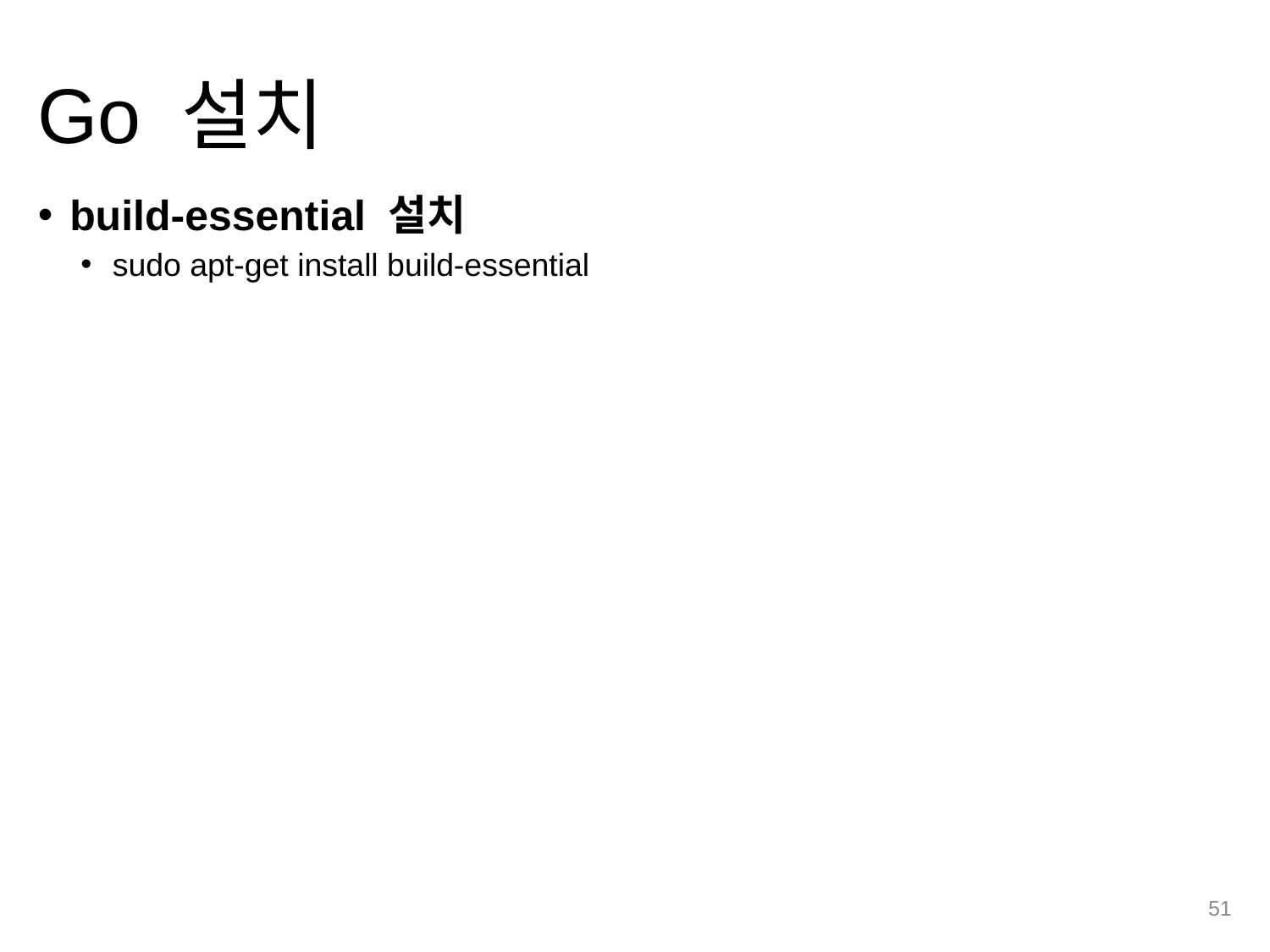

# Go 설치
build-essential 설치
sudo apt-get install build-essential
51